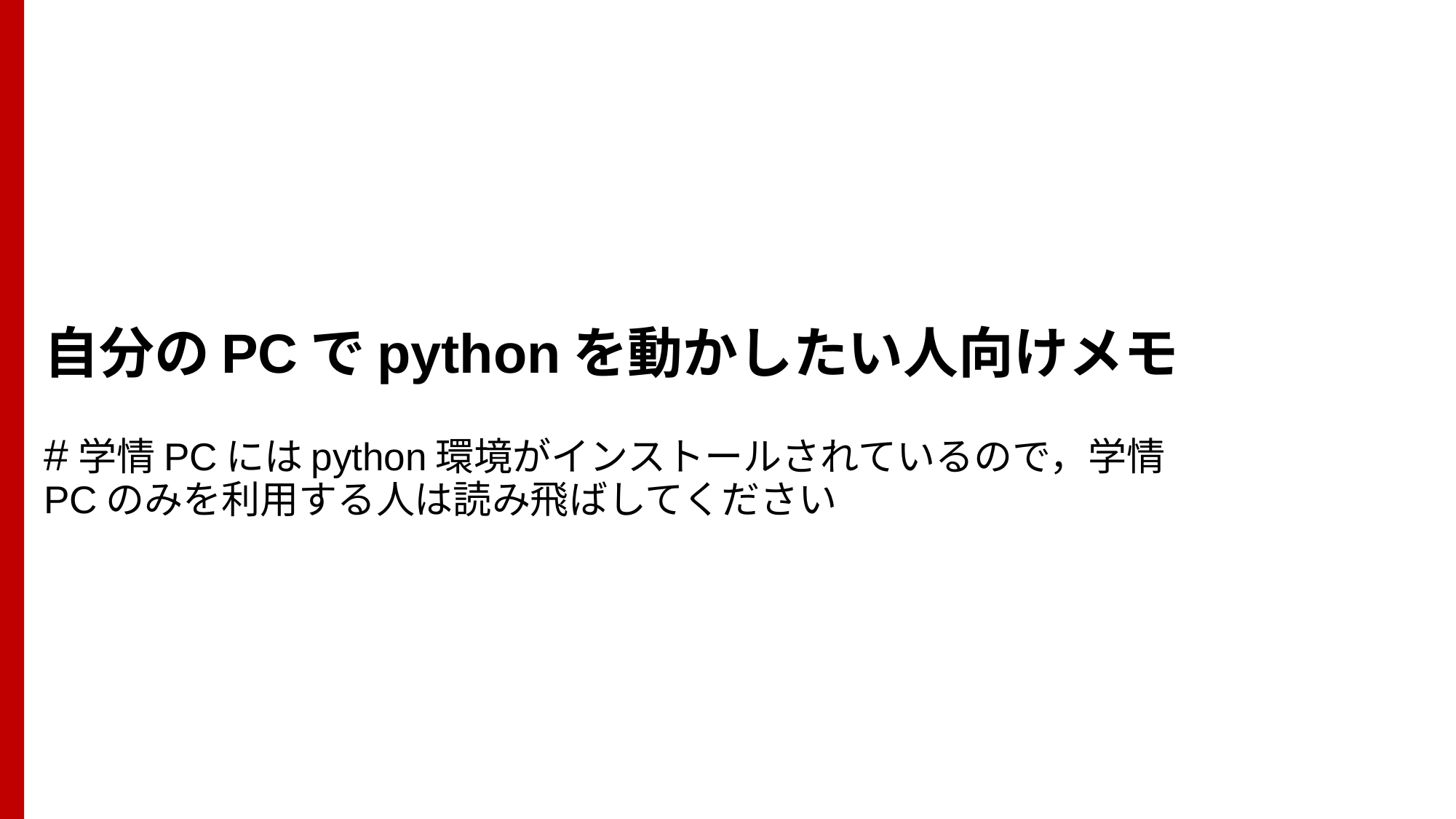

# 自分のPCでpythonを動かしたい人向けメモ #学情PCにはpython環境がインストールされているので，学情PCのみを利用する人は読み飛ばしてください